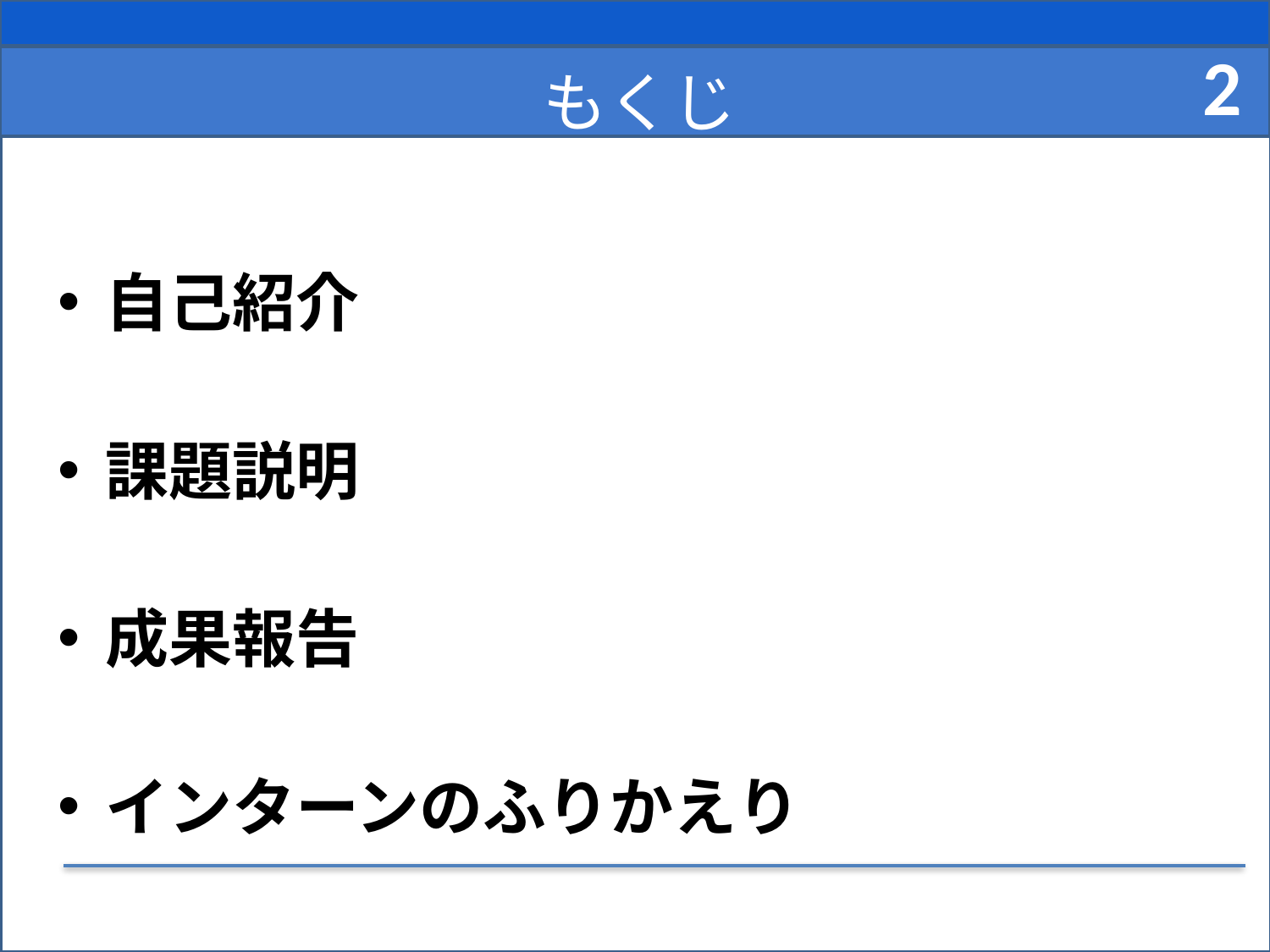

2
# もくじ

自己紹介

課題説明

成果報告

インターンのふりかえり